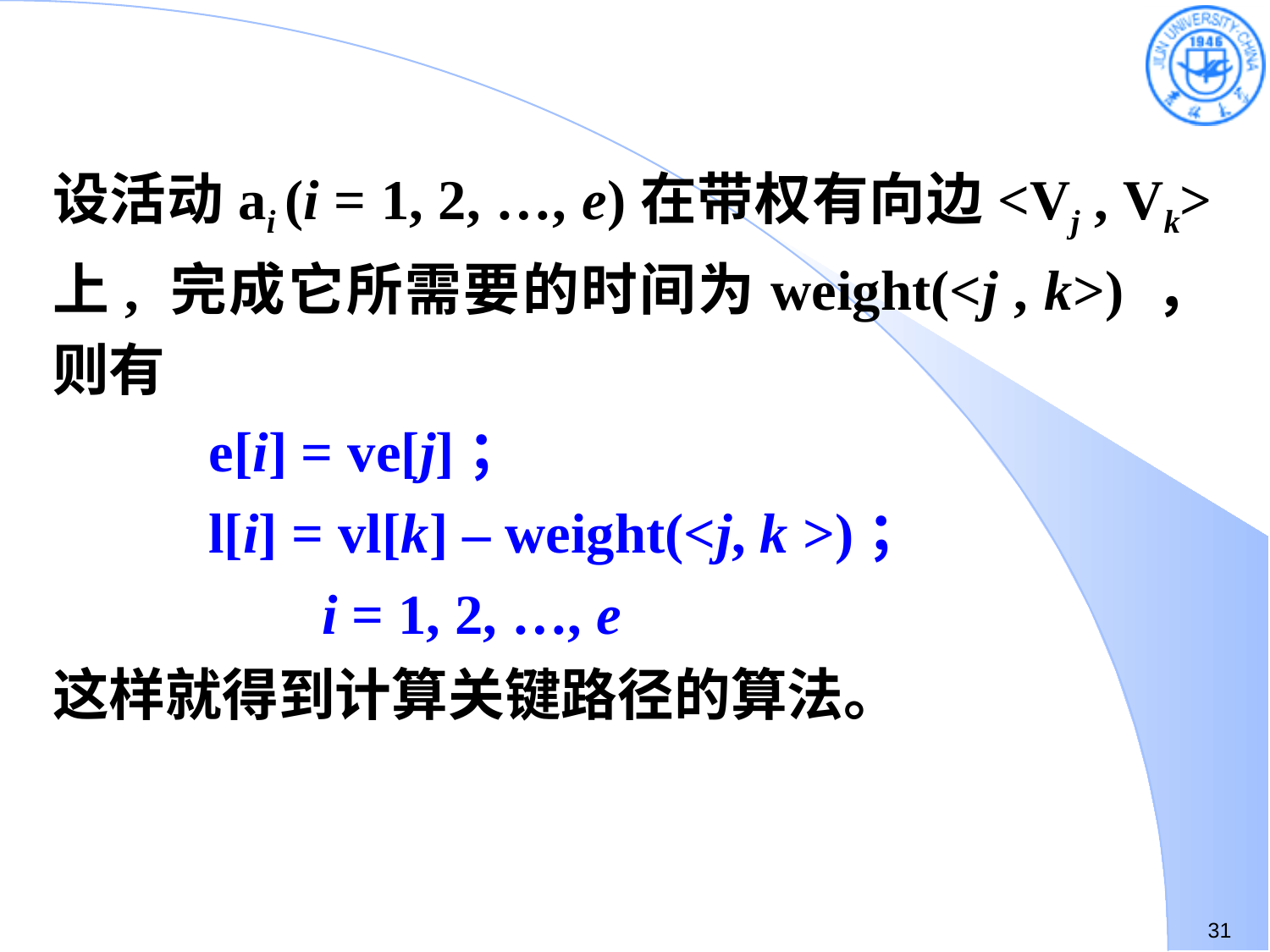

设活动ai (i = 1, 2, …, e)在带权有向边<Vj , Vk> 上, 完成它所需要的时间为weight(<j , k>) ，则有
           e[i] = ve[j]；
           l[i] = vl[k] – weight(<j, k >)；
                   i = 1, 2, …, e
这样就得到计算关键路径的算法。